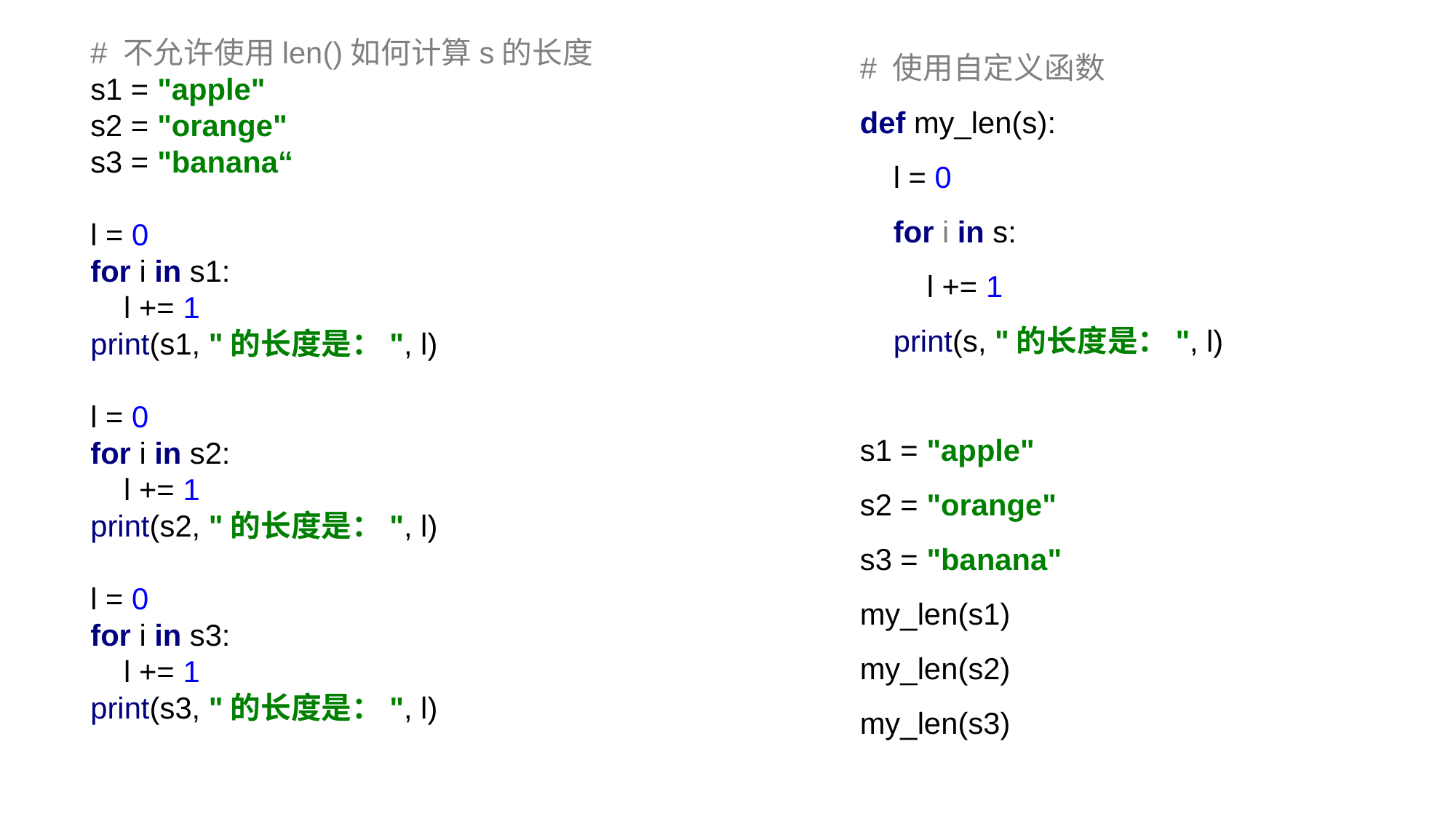

# 不允许使用len()如何计算s的长度 s1 = "apple" s2 = "orange" s3 = "banana“
l = 0
for i in s1:
    l += 1
print(s1, "的长度是：", l)
l = 0
for i in s2:
    l += 1
print(s2, "的长度是：", l)
l = 0
for i in s3:
    l += 1
print(s3, "的长度是：", l)
# 使用自定义函数 def my_len(s): l = 0 for i in s: l += 1 print(s, "的长度是：", l) s1 = "apple" s2 = "orange" s3 = "banana" my_len(s1) my_len(s2) my_len(s3)